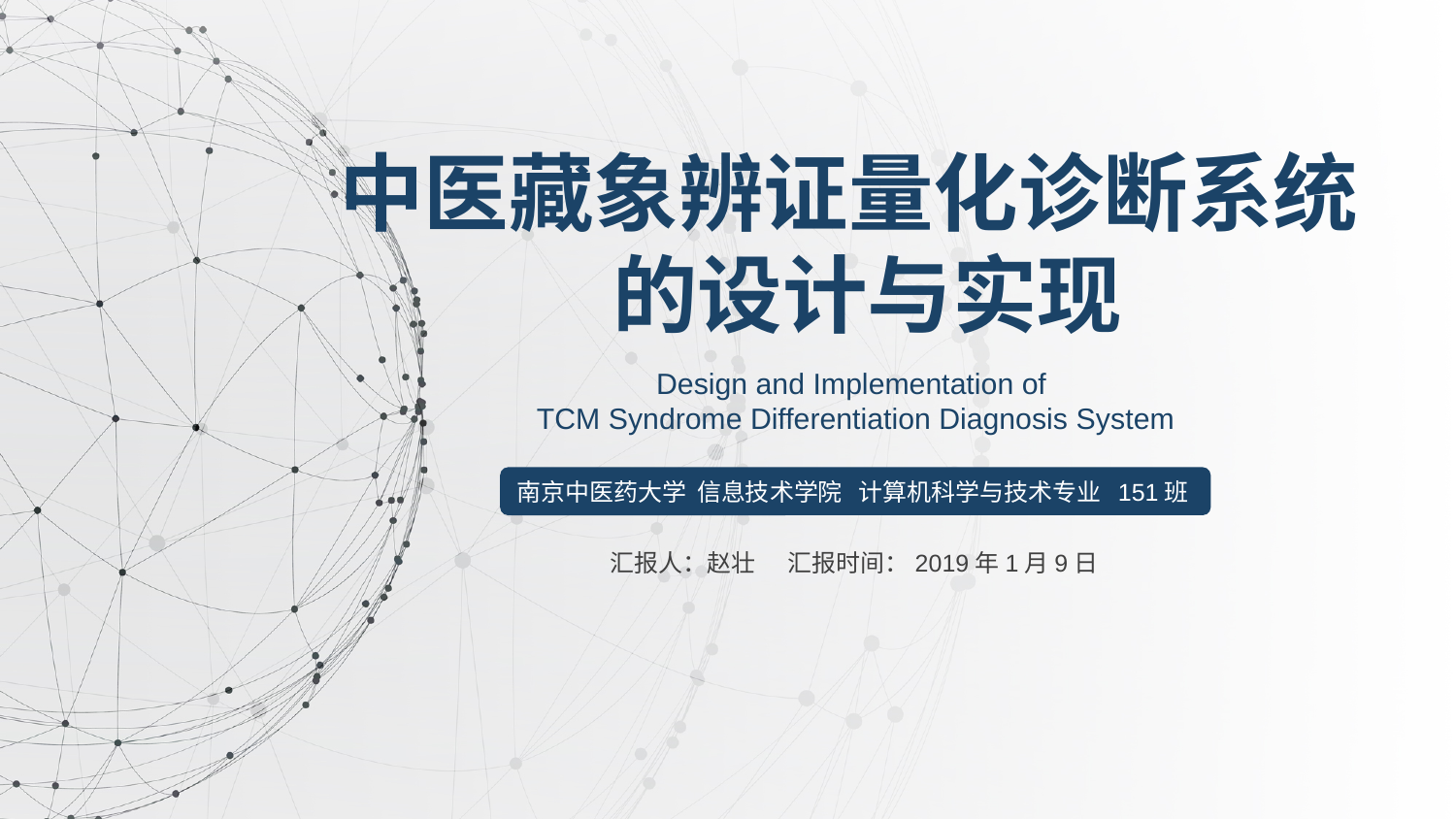

中医藏象辨证量化诊断系统   的设计与实现
Design and Implementation of
TCM Syndrome Differentiation Diagnosis System
南京中医药大学  信息技术学院   计算机科学与技术专业  151班
汇报人：赵壮      汇报时间：2019年1月9日